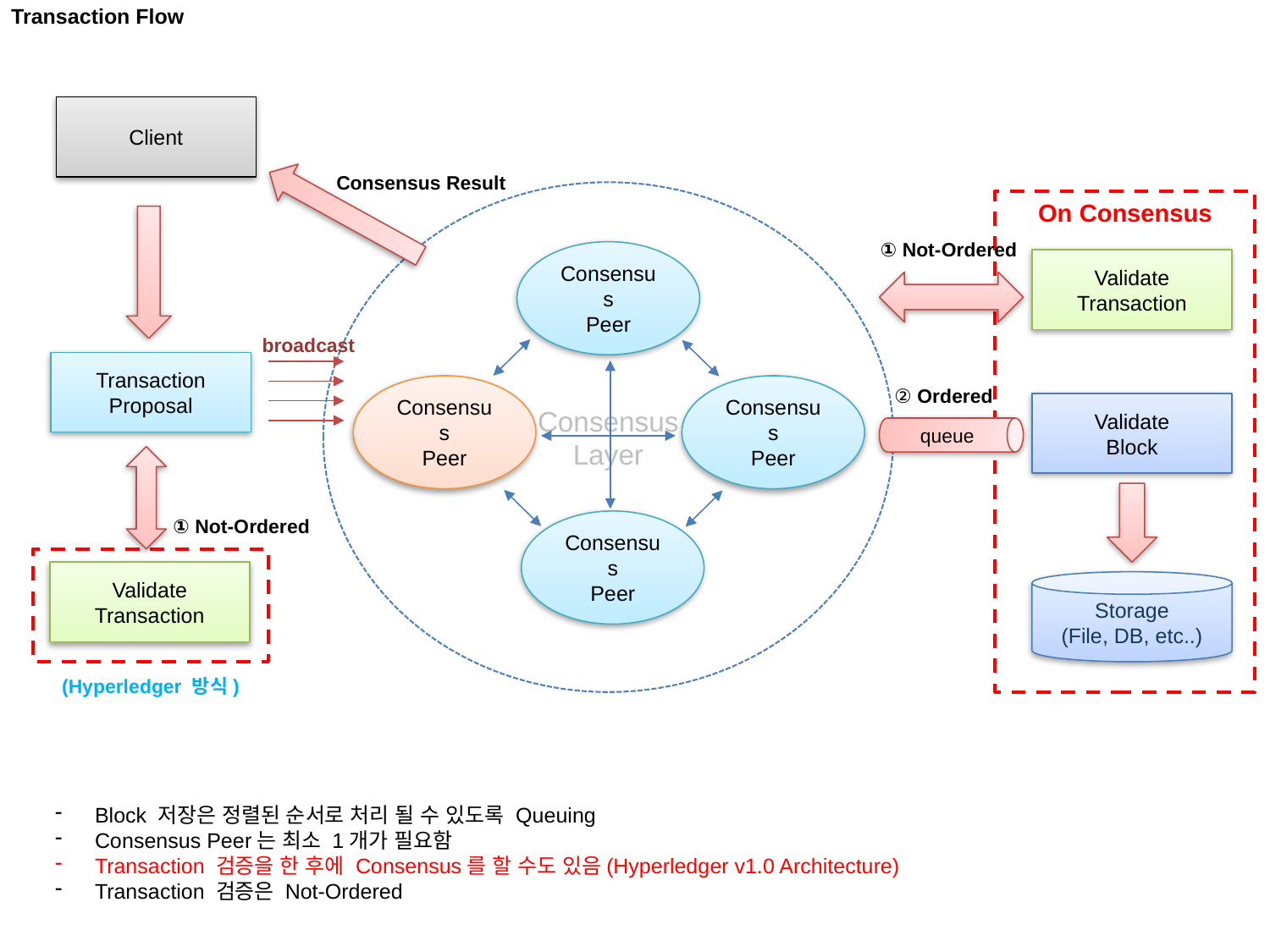

Transaction Flow
Client

Consensus Result
Consensus
Layer
On Consensus

① Not-Ordered
Consensus
Peer
Validate
Transaction

broadcast
Transaction Proposal
queue
Consensus
Peer
Consensus
Peer
② Ordered
Validate
Block

① Not-Ordered
Consensus
Peer

Validate
Transaction
Storage
(File, DB, etc..)
(Hyperledger 방식)
Block 저장은 정렬된 순서로 처리 될 수 있도록 Queuing
Consensus Peer는 최소 1개가 필요함
Transaction 검증을 한 후에 Consensus를 할 수도 있음(Hyperledger v1.0 Architecture)
Transaction 검증은 Not-Ordered